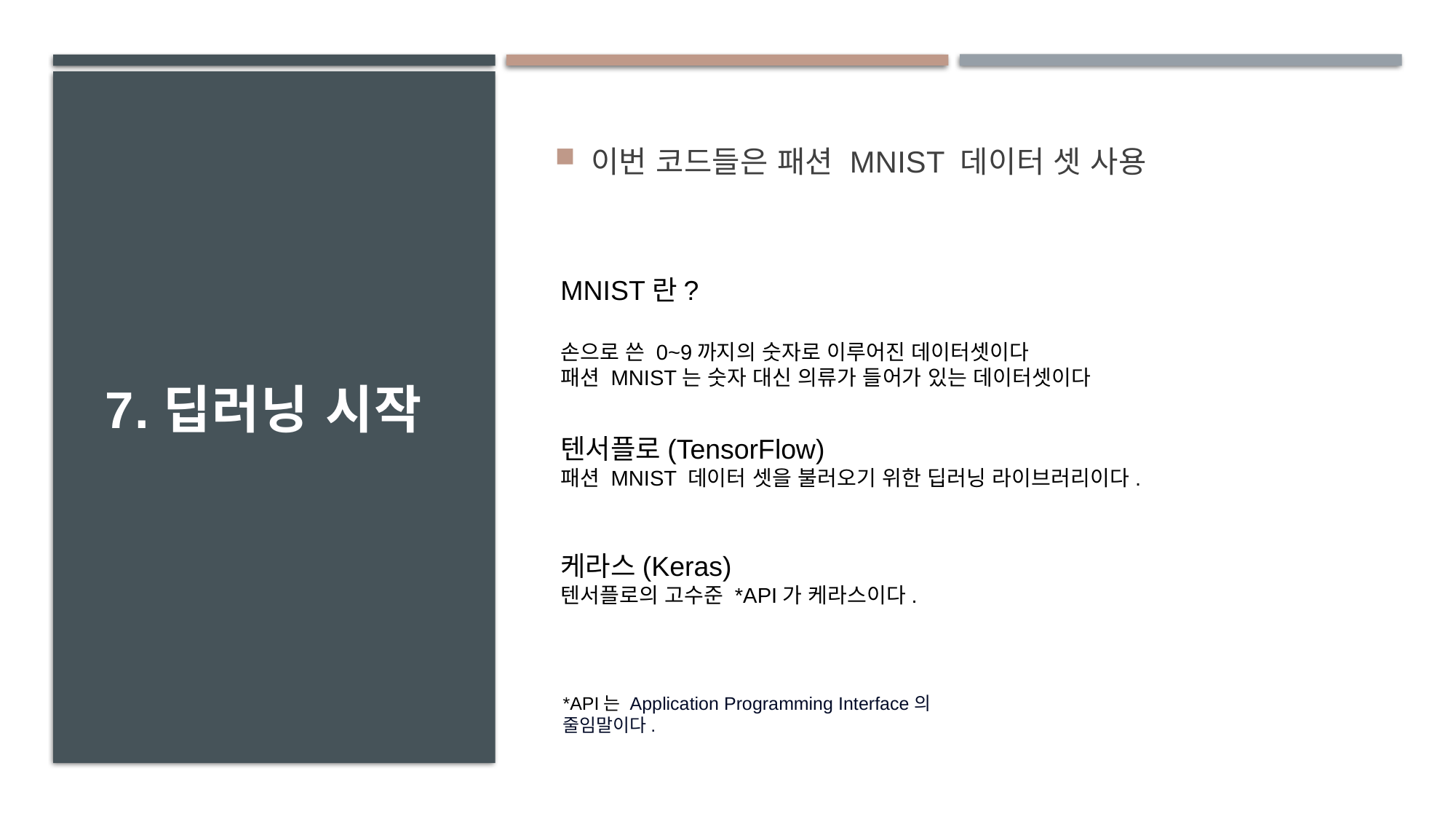

# 7.딥러닝 시작
이번 코드들은 패션 MNIST 데이터 셋 사용

MNIST란?

손으로 쓴 0~9까지의 숫자로 이루어진 데이터셋이다
패션 MNIST는 숫자 대신 의류가 들어가 있는 데이터셋이다

텐서플로(TensorFlow)
패션 MNIST 데이터 셋을 불러오기 위한 딥러닝 라이브러리이다.

케라스(Keras)
텐서플로의 고수준 *API가 케라스이다.

*API는 Application Programming Interface의 줄임말이다.